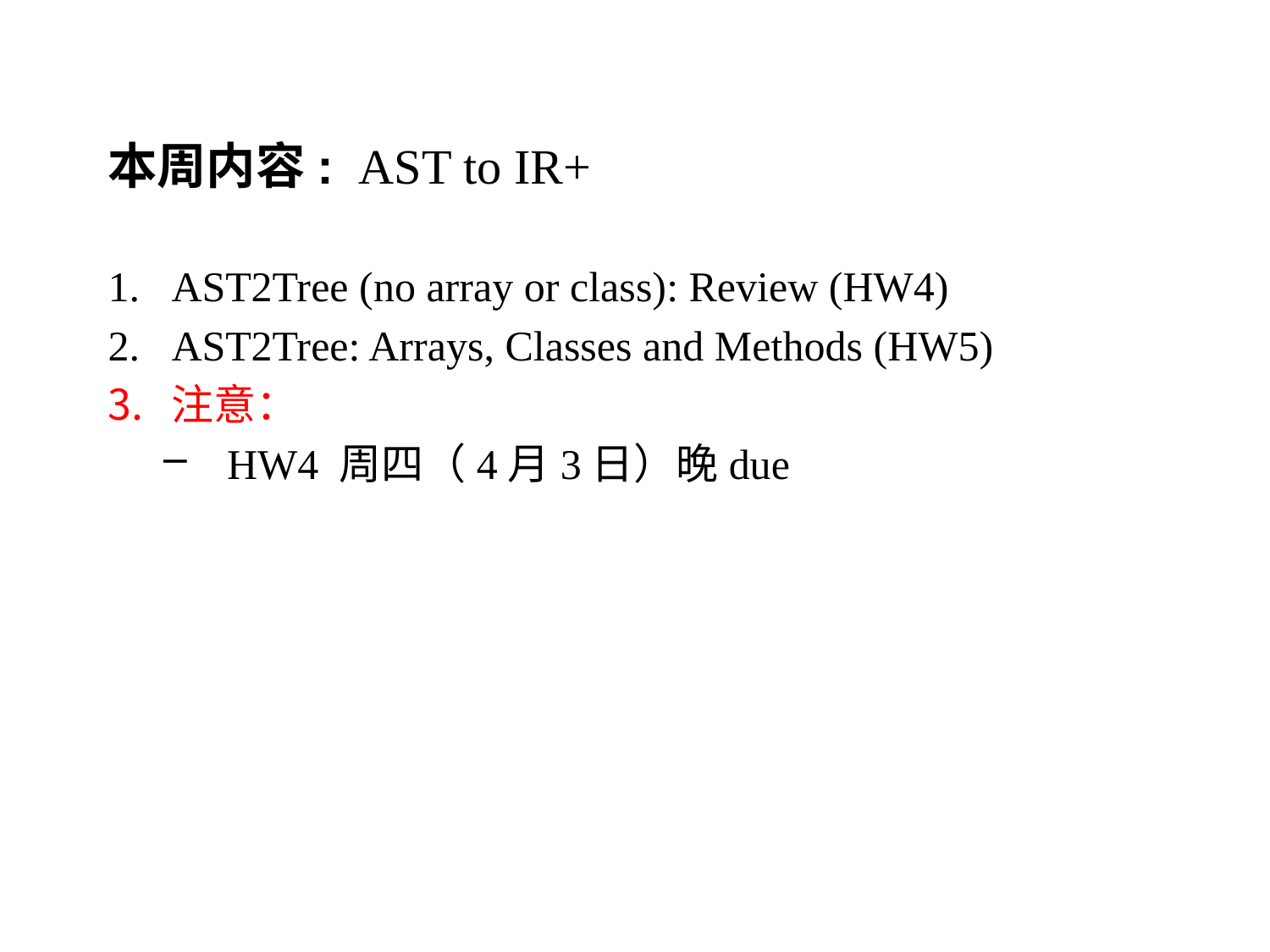

# 本周内容: AST to IR+
AST2Tree (no array or class): Review (HW4)
AST2Tree: Arrays, Classes and Methods (HW5)
注意：
HW4 周四（4月3日）晚due